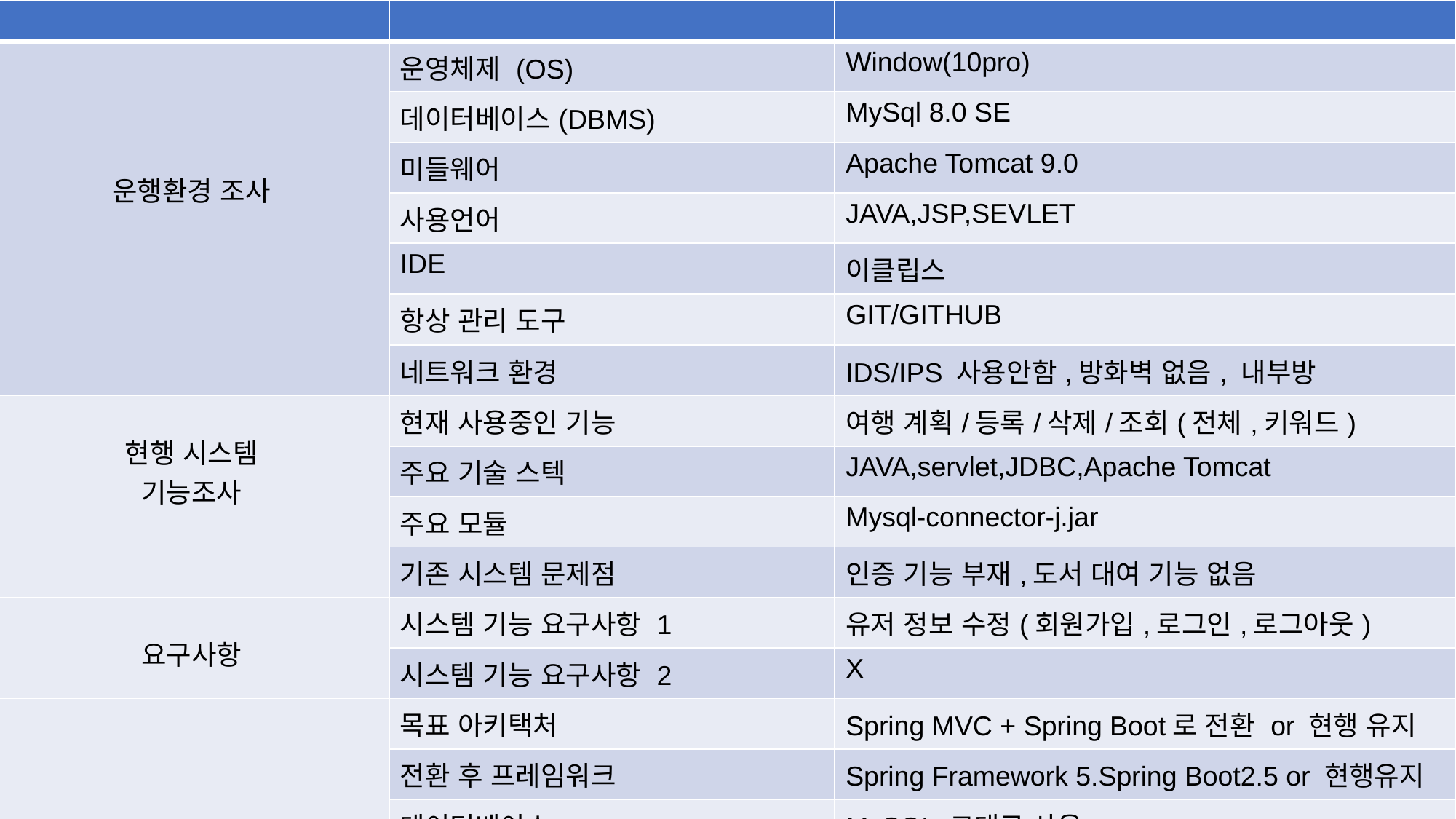

|  |  |  |
| --- | --- | --- |
| 운행환경 조사 | 운영체제 (OS) | Window(10pro) |
|  | 데이터베이스(DBMS) | MySql 8.0 SE |
|  | 미들웨어 | Apache Tomcat 9.0 |
|  | 사용언어 | JAVA,JSP,SEVLET |
|  | IDE | 이클립스 |
|  | 항상 관리 도구 | GIT/GITHUB |
|  | 네트워크 환경 | IDS/IPS 사용안함,방화벽 없음, 내부방 |
| 현행 시스템 기능조사 | 현재 사용중인 기능 | 여행 계획/등록/삭제/조회(전체,키워드) |
|  | 주요 기술 스텍 | JAVA,servlet,JDBC,Apache Tomcat |
|  | 주요 모듈 | Mysql-connector-j.jar |
|  | 기존 시스템 문제점 | 인증 기능 부재,도서 대여 기능 없음 |
| 요구사항 | 시스템 기능 요구사항 1 | 유저 정보 수정(회원가입,로그인,로그아웃) |
|  | 시스템 기능 요구사항 2 | X |
| 개발 방향성 및 목표 시스템 | 목표 아키택처 | Spring MVC + Spring Boot로 전환 or 현행 유지 |
|  | 전환 후 프레임워크 | Spring Framework 5.Spring Boot2.5 or 현행유지 |
|  | 데이터베이스 | MySQL 그대로 사용 |
|  | 보안 요구 사항 | X |
|  | 전환 이유 | 유지보수 효율성 향상, 확정성 개선, 테스트 용이성 증가 , 최신 프레임워크 도입을 위한 기술 향상 |
|  | 기대 효과 | 개발 속도 향상, 코드재사용성 증가, 자동화 테스트 지원 강화 |